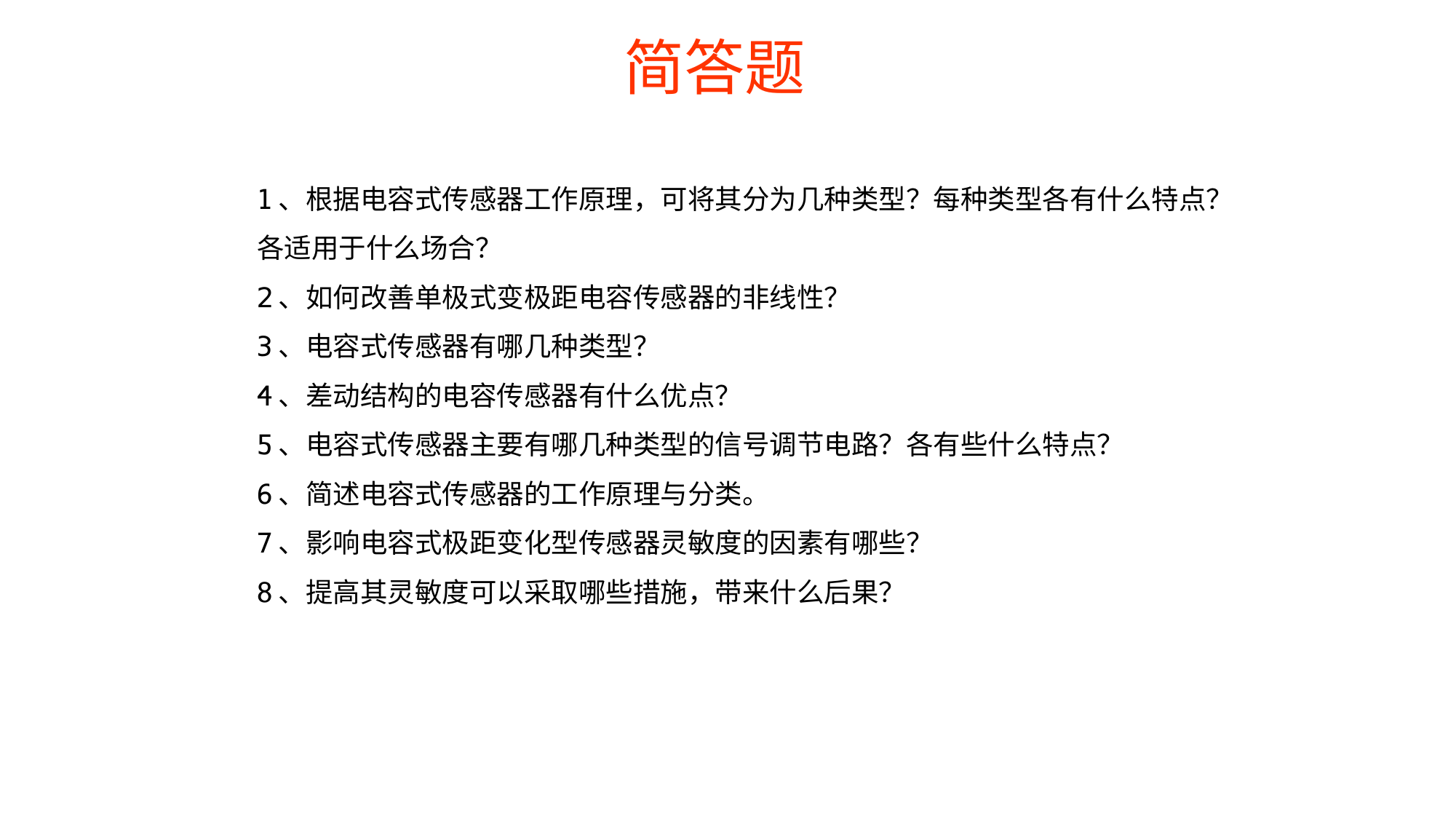

简答题
1、根据电容式传感器工作原理，可将其分为几种类型？每种类型各有什么特点？各适用于什么场合？
2、如何改善单极式变极距电容传感器的非线性？
3、电容式传感器有哪几种类型？
4、差动结构的电容传感器有什么优点？
5、电容式传感器主要有哪几种类型的信号调节电路？各有些什么特点？
6、简述电容式传感器的工作原理与分类。
7、影响电容式极距变化型传感器灵敏度的因素有哪些？
8、提高其灵敏度可以采取哪些措施，带来什么后果？